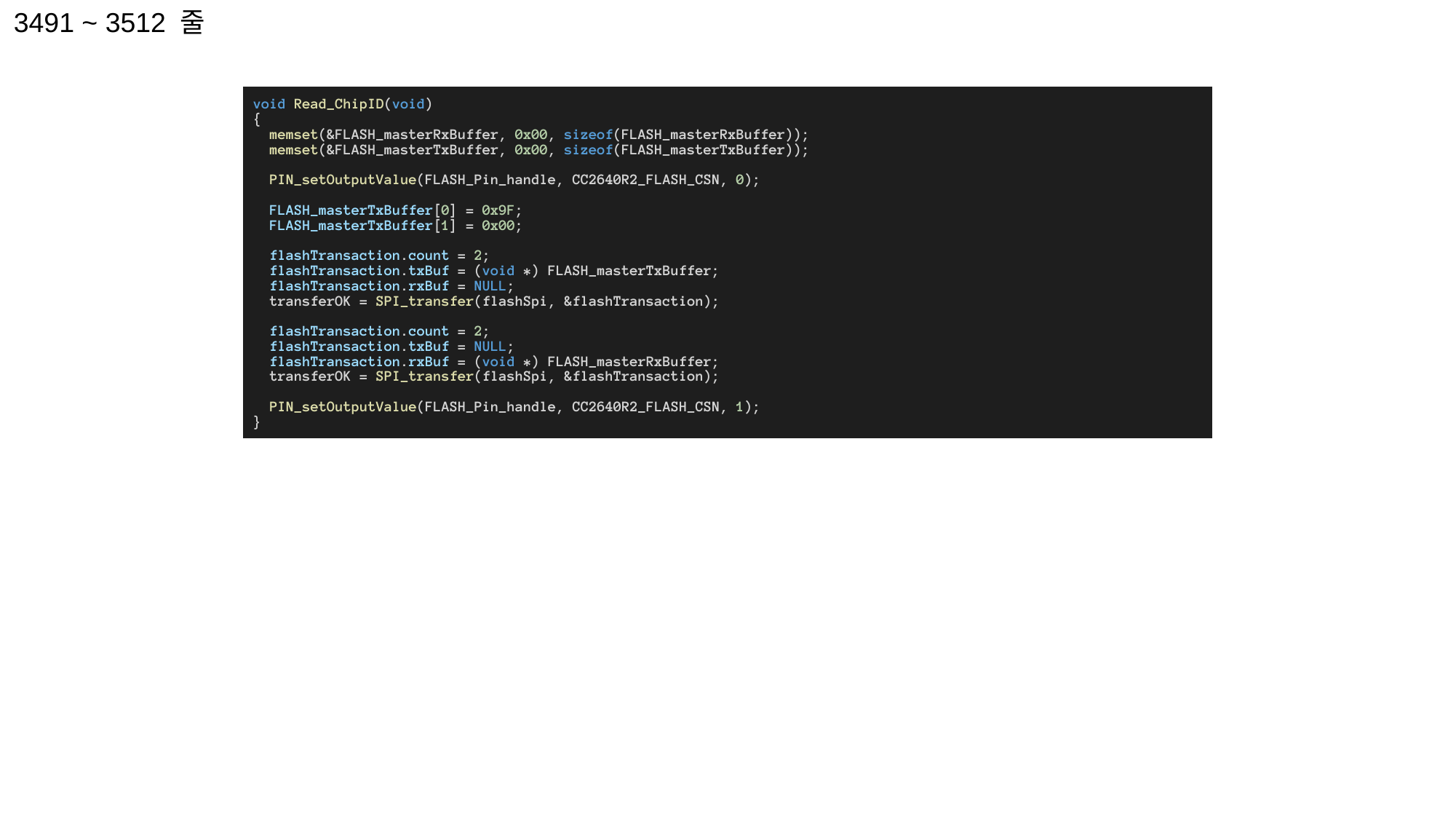

3491 ~ 3512 줄
| void Read\_ChipID(void) {   memset(&FLASH\_masterRxBuffer, 0x00, sizeof(FLASH\_masterRxBuffer));   memset(&FLASH\_masterTxBuffer, 0x00, sizeof(FLASH\_masterTxBuffer));      PIN\_setOutputValue(FLASH\_Pin\_handle, CC2640R2\_FLASH\_CSN, 0);   FLASH\_masterTxBuffer[0] = 0x9F;   FLASH\_masterTxBuffer[1] = 0x00;        flashTransaction.count = 2;   flashTransaction.txBuf = (void \*) FLASH\_masterTxBuffer;   flashTransaction.rxBuf = NULL;     transferOK = SPI\_transfer(flashSpi, &flashTransaction);   flashTransaction.count = 2;   flashTransaction.txBuf = NULL;   flashTransaction.rxBuf = (void \*) FLASH\_masterRxBuffer;     transferOK = SPI\_transfer(flashSpi, &flashTransaction);      PIN\_setOutputValue(FLASH\_Pin\_handle, CC2640R2\_FLASH\_CSN, 1); } |
| --- |